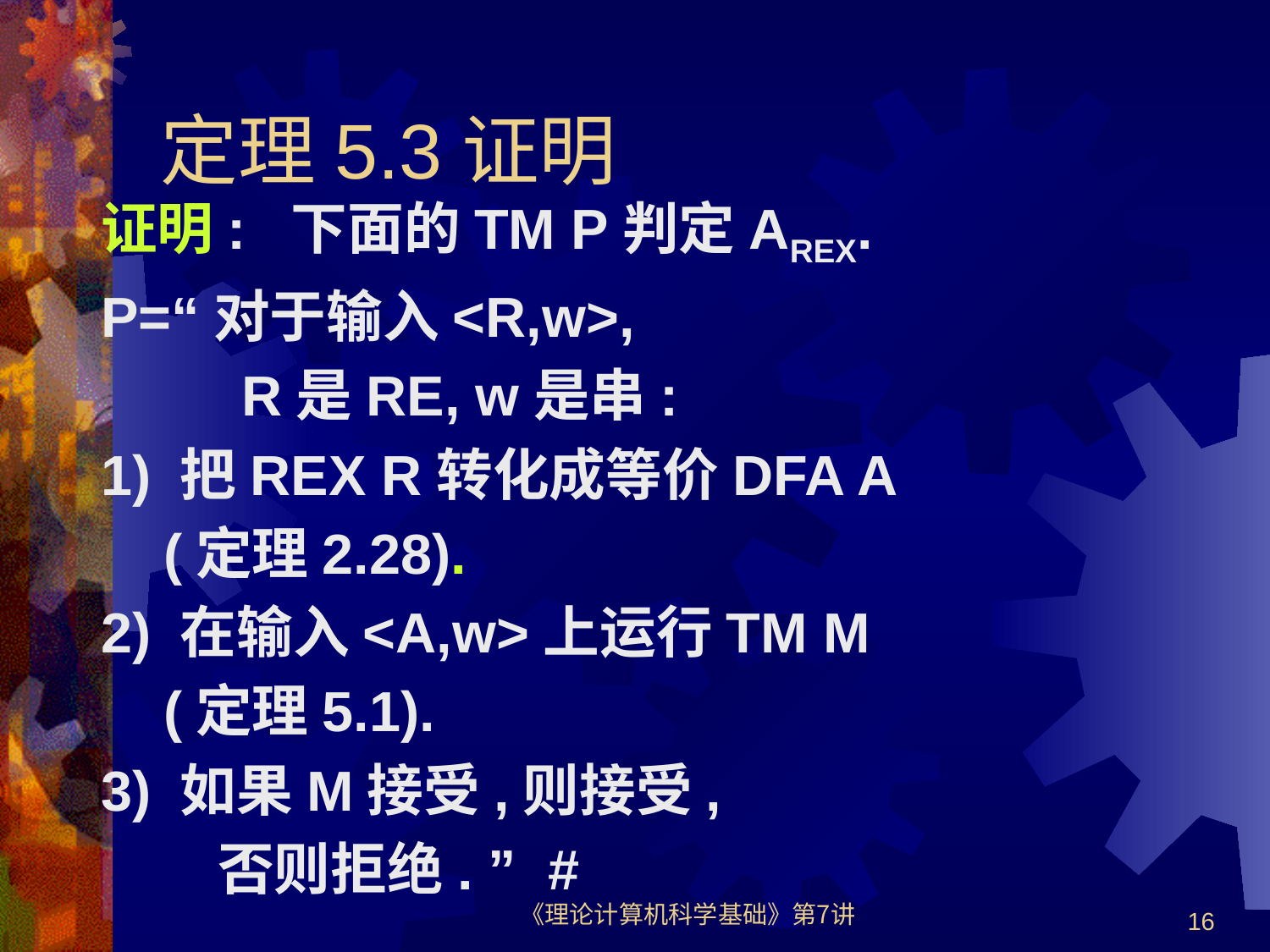

# 定理5.3证明
证明:  下面的TM P判定AREX.
P=“对于输入<R,w>,
         R是RE, w是串:
1) 把REX R转化成等价DFA A
    (定理2.28).
2) 在输入<A,w>上运行TM M
    (定理5.1).
3) 如果M接受,则接受,
        否则拒绝. ”  #
《理论计算机科学基础》第7讲
16